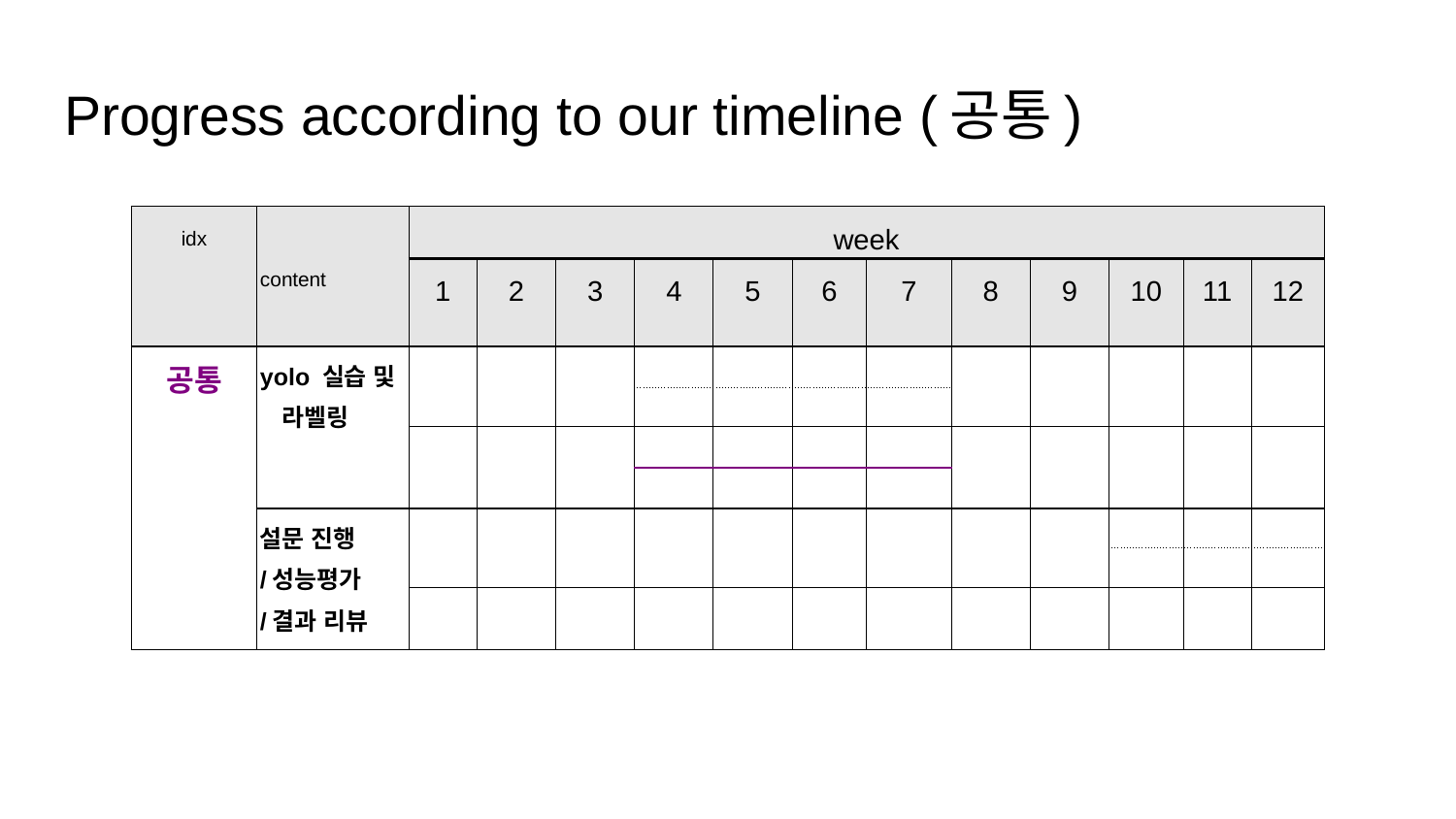

# Progress according to our timeline (공통)
| idx | content | week |  |  |  |  |  |  |  |  |  |  |  |
| --- | --- | --- | --- | --- | --- | --- | --- | --- | --- | --- | --- | --- | --- |
|  |  | 1 | 2 | 3 | 4 | 5 | 6 | 7 | 8 | 9 | 10 | 11 | 12 |
| 공통 | yolo 실습 및 라벨링 |  |  |  |  |  |  |  |  |  |  |  |  |
|  |  |  |  |  |  |  |  |  |  |  |  |  |  |
|  |  |  |  |  |  |  |  |  |  |  |  |  |  |
|  |  |  |  |  |  |  |  |  |  |  |  |  |  |
|  | 설문 진행 /성능평가 /결과 리뷰 |  |  |  |  |  |  |  |  |  |  |  |  |
|  |  |  |  |  |  |  |  |  |  |  |  |  |  |
|  |  |  |  |  |  |  |  |  |  |  |  |  |  |